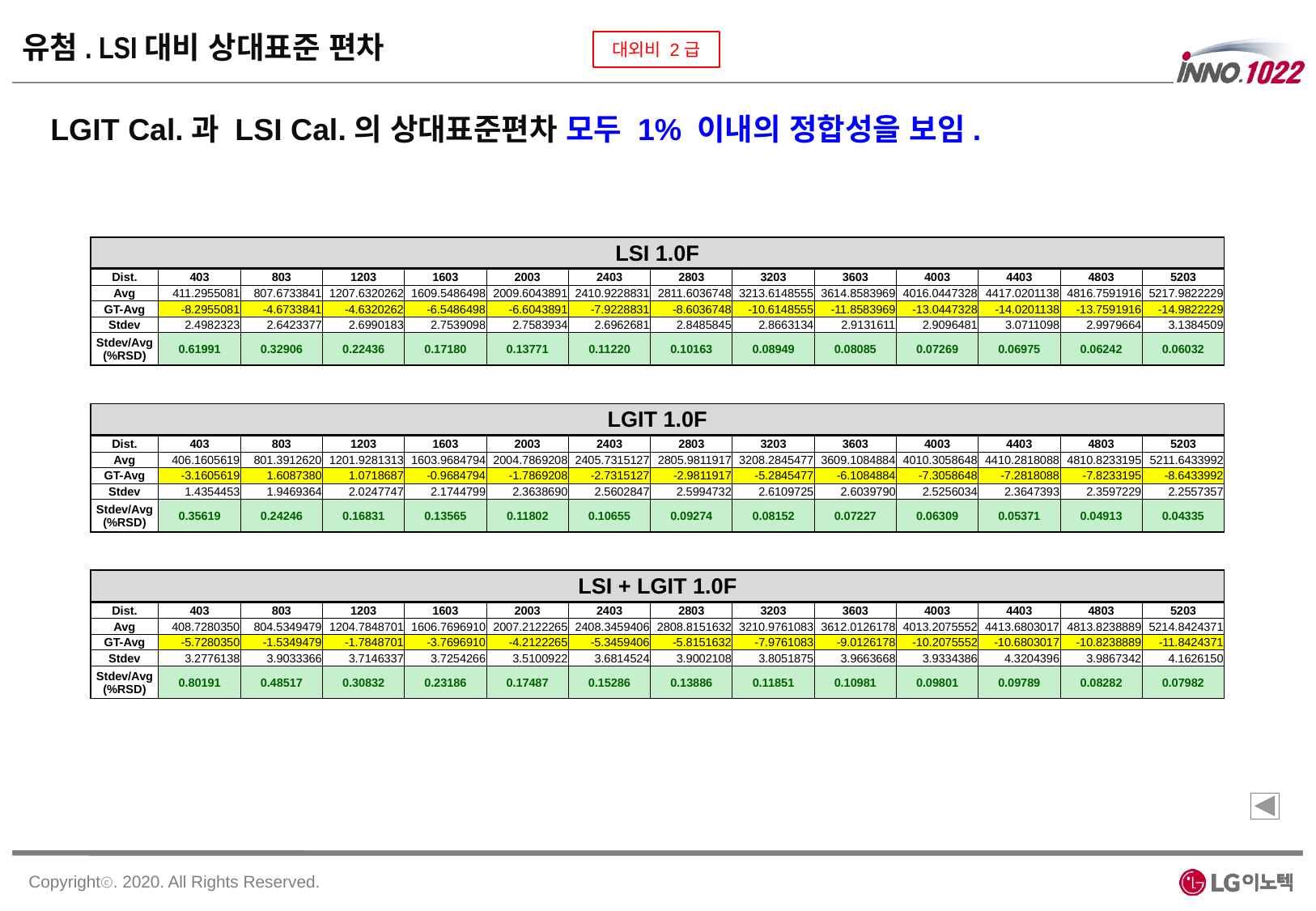

유첨. LSI대비 상대표준 편차
LGIT Cal.과 LSI Cal.의 상대표준편차 모두 1% 이내의 정합성을 보임.
| LSI 1.0F |  |  |  |  |  |  |  |  |  |  |  |  |  |
| --- | --- | --- | --- | --- | --- | --- | --- | --- | --- | --- | --- | --- | --- |
| Dist. | 403 | 803 | 1203 | 1603 | 2003 | 2403 | 2803 | 3203 | 3603 | 4003 | 4403 | 4803 | 5203 |
| Avg | 411.2955081 | 807.6733841 | 1207.6320262 | 1609.5486498 | 2009.6043891 | 2410.9228831 | 2811.6036748 | 3213.6148555 | 3614.8583969 | 4016.0447328 | 4417.0201138 | 4816.7591916 | 5217.9822229 |
| GT-Avg | -8.2955081 | -4.6733841 | -4.6320262 | -6.5486498 | -6.6043891 | -7.9228831 | -8.6036748 | -10.6148555 | -11.8583969 | -13.0447328 | -14.0201138 | -13.7591916 | -14.9822229 |
| Stdev | 2.4982323 | 2.6423377 | 2.6990183 | 2.7539098 | 2.7583934 | 2.6962681 | 2.8485845 | 2.8663134 | 2.9131611 | 2.9096481 | 3.0711098 | 2.9979664 | 3.1384509 |
| Stdev/Avg (%RSD) | 0.61991 | 0.32906 | 0.22436 | 0.17180 | 0.13771 | 0.11220 | 0.10163 | 0.08949 | 0.08085 | 0.07269 | 0.06975 | 0.06242 | 0.06032 |
| LGIT 1.0F |  |  |  |  |  |  |  |  |  |  |  |  |  |
| --- | --- | --- | --- | --- | --- | --- | --- | --- | --- | --- | --- | --- | --- |
| Dist. | 403 | 803 | 1203 | 1603 | 2003 | 2403 | 2803 | 3203 | 3603 | 4003 | 4403 | 4803 | 5203 |
| Avg | 406.1605619 | 801.3912620 | 1201.9281313 | 1603.9684794 | 2004.7869208 | 2405.7315127 | 2805.9811917 | 3208.2845477 | 3609.1084884 | 4010.3058648 | 4410.2818088 | 4810.8233195 | 5211.6433992 |
| GT-Avg | -3.1605619 | 1.6087380 | 1.0718687 | -0.9684794 | -1.7869208 | -2.7315127 | -2.9811917 | -5.2845477 | -6.1084884 | -7.3058648 | -7.2818088 | -7.8233195 | -8.6433992 |
| Stdev | 1.4354453 | 1.9469364 | 2.0247747 | 2.1744799 | 2.3638690 | 2.5602847 | 2.5994732 | 2.6109725 | 2.6039790 | 2.5256034 | 2.3647393 | 2.3597229 | 2.2557357 |
| Stdev/Avg (%RSD) | 0.35619 | 0.24246 | 0.16831 | 0.13565 | 0.11802 | 0.10655 | 0.09274 | 0.08152 | 0.07227 | 0.06309 | 0.05371 | 0.04913 | 0.04335 |
| LSI + LGIT 1.0F |  |  |  |  |  |  |  |  |  |  |  |  |  |
| --- | --- | --- | --- | --- | --- | --- | --- | --- | --- | --- | --- | --- | --- |
| Dist. | 403 | 803 | 1203 | 1603 | 2003 | 2403 | 2803 | 3203 | 3603 | 4003 | 4403 | 4803 | 5203 |
| Avg | 408.7280350 | 804.5349479 | 1204.7848701 | 1606.7696910 | 2007.2122265 | 2408.3459406 | 2808.8151632 | 3210.9761083 | 3612.0126178 | 4013.2075552 | 4413.6803017 | 4813.8238889 | 5214.8424371 |
| GT-Avg | -5.7280350 | -1.5349479 | -1.7848701 | -3.7696910 | -4.2122265 | -5.3459406 | -5.8151632 | -7.9761083 | -9.0126178 | -10.2075552 | -10.6803017 | -10.8238889 | -11.8424371 |
| Stdev | 3.2776138 | 3.9033366 | 3.7146337 | 3.7254266 | 3.5100922 | 3.6814524 | 3.9002108 | 3.8051875 | 3.9663668 | 3.9334386 | 4.3204396 | 3.9867342 | 4.1626150 |
| Stdev/Avg (%RSD) | 0.80191 | 0.48517 | 0.30832 | 0.23186 | 0.17487 | 0.15286 | 0.13886 | 0.11851 | 0.10981 | 0.09801 | 0.09789 | 0.08282 | 0.07982 |